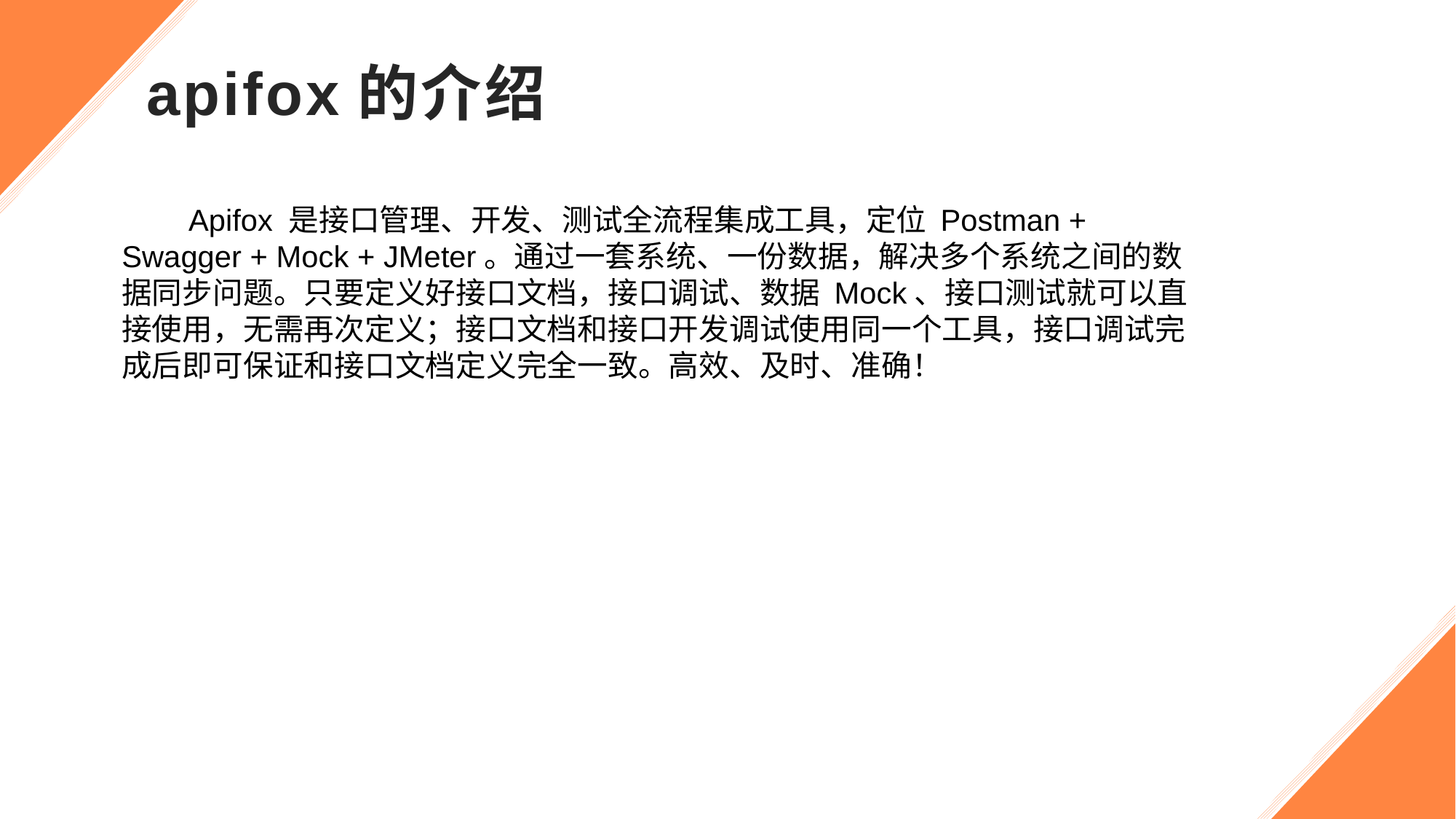

# apifox的介绍
        Apifox 是接口管理、开发、测试全流程集成工具，定位 Postman + Swagger + Mock + JMeter。通过一套系统、一份数据，解决多个系统之间的数据同步问题。只要定义好接口文档，接口调试、数据 Mock、接口测试就可以直接使用，无需再次定义；接口文档和接口开发调试使用同一个工具，接口调试完成后即可保证和接口文档定义完全一致。高效、及时、准确！